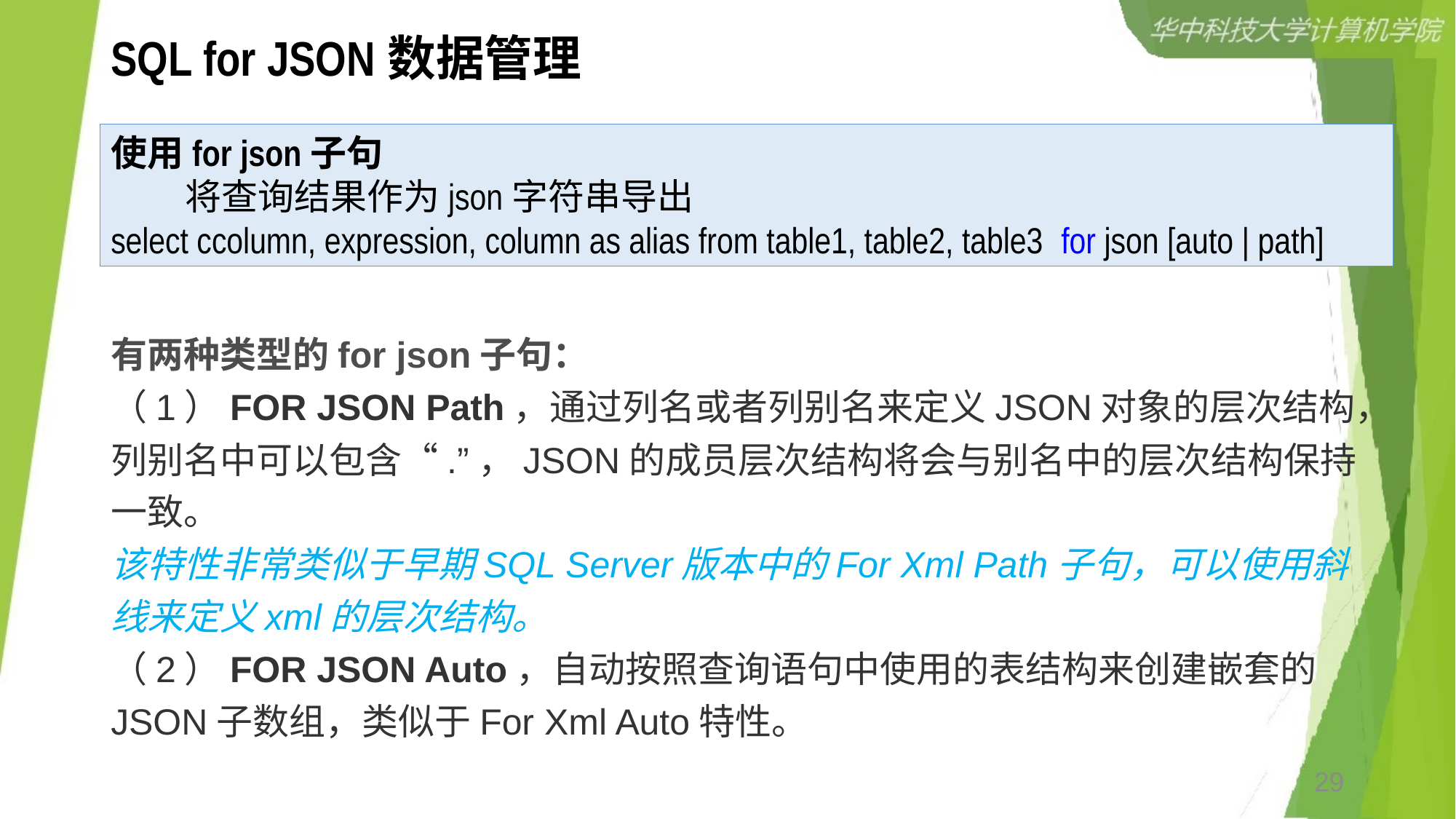

# SQL for JSON数据管理
使用for json子句
        将查询结果作为json字符串导出
select ccolumn, expression, column as alias from table1, table2, table3  for json [auto | path]
有两种类型的for json子句：
（1）FOR JSON Path，通过列名或者列别名来定义JSON对象的层次结构，列别名中可以包含“.”，JSON的成员层次结构将会与别名中的层次结构保持一致。
该特性非常类似于早期SQL Server版本中的For Xml Path子句，可以使用斜线来定义xml的层次结构。
（2）FOR JSON Auto，自动按照查询语句中使用的表结构来创建嵌套的JSON子数组，类似于For Xml Auto特性。
29